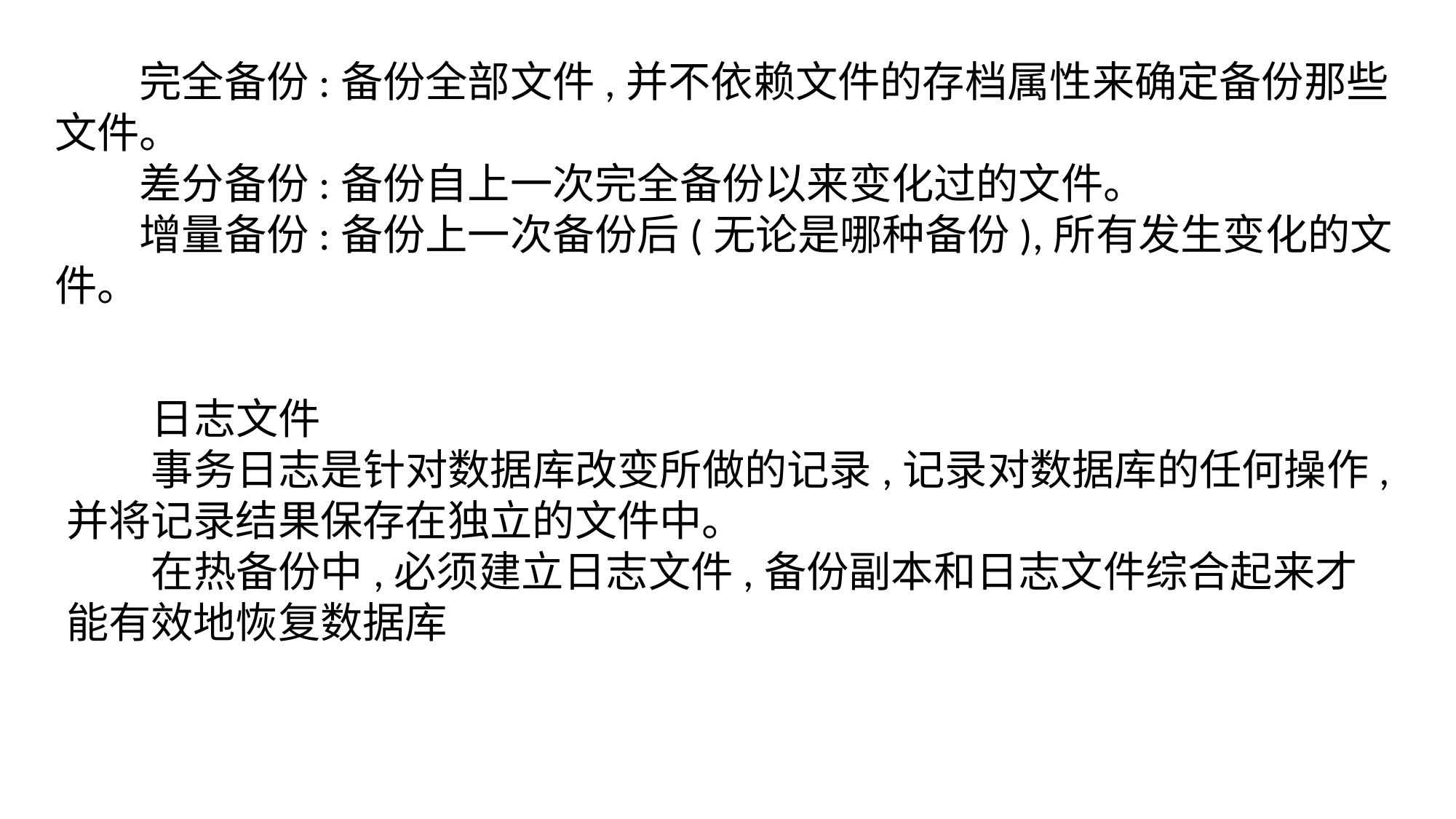

完全备份:备份全部文件,并不依赖文件的存档属性来确定备份那些文件。
差分备份:备份自上一次完全备份以来变化过的文件。
增量备份:备份上一次备份后(无论是哪种备份),所有发生变化的文件。
日志文件
事务日志是针对数据库改变所做的记录,记录对数据库的任何操作,并将记录结果保存在独立的文件中。
在热备份中,必须建立日志文件,备份副本和日志文件综合起来才能有效地恢复数据库
35